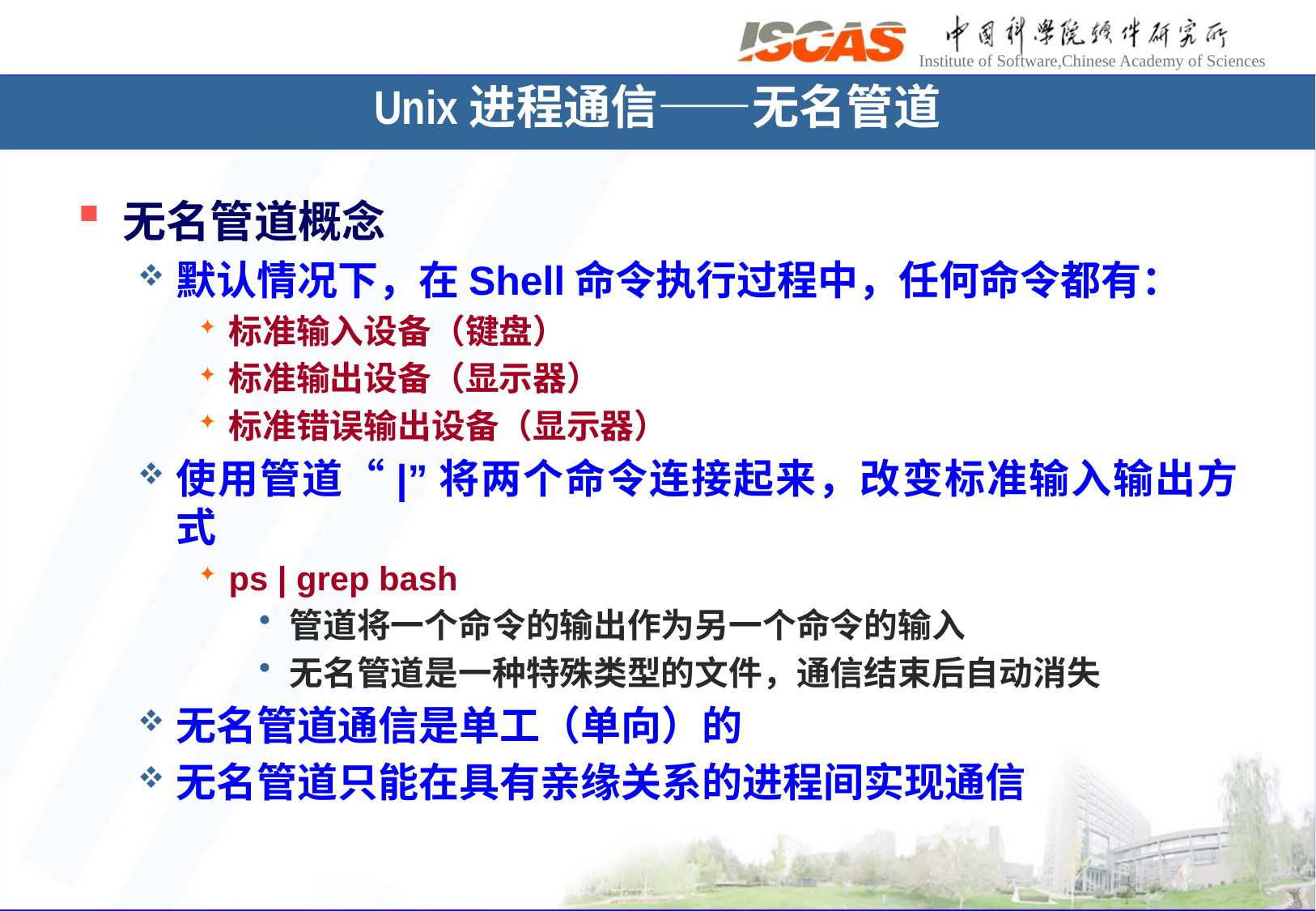

Unix进程通信——无名管道
无名管道概念
默认情况下，在Shell命令执行过程中，任何命令都有：
标准输入设备（键盘）
标准输出设备（显示器）
标准错误输出设备（显示器）
使用管道“|”将两个命令连接起来，改变标准输入输出方式
ps | grep bash
管道将一个命令的输出作为另一个命令的输入
无名管道是一种特殊类型的文件，通信结束后自动消失
无名管道通信是单工（单向）的
无名管道只能在具有亲缘关系的进程间实现通信